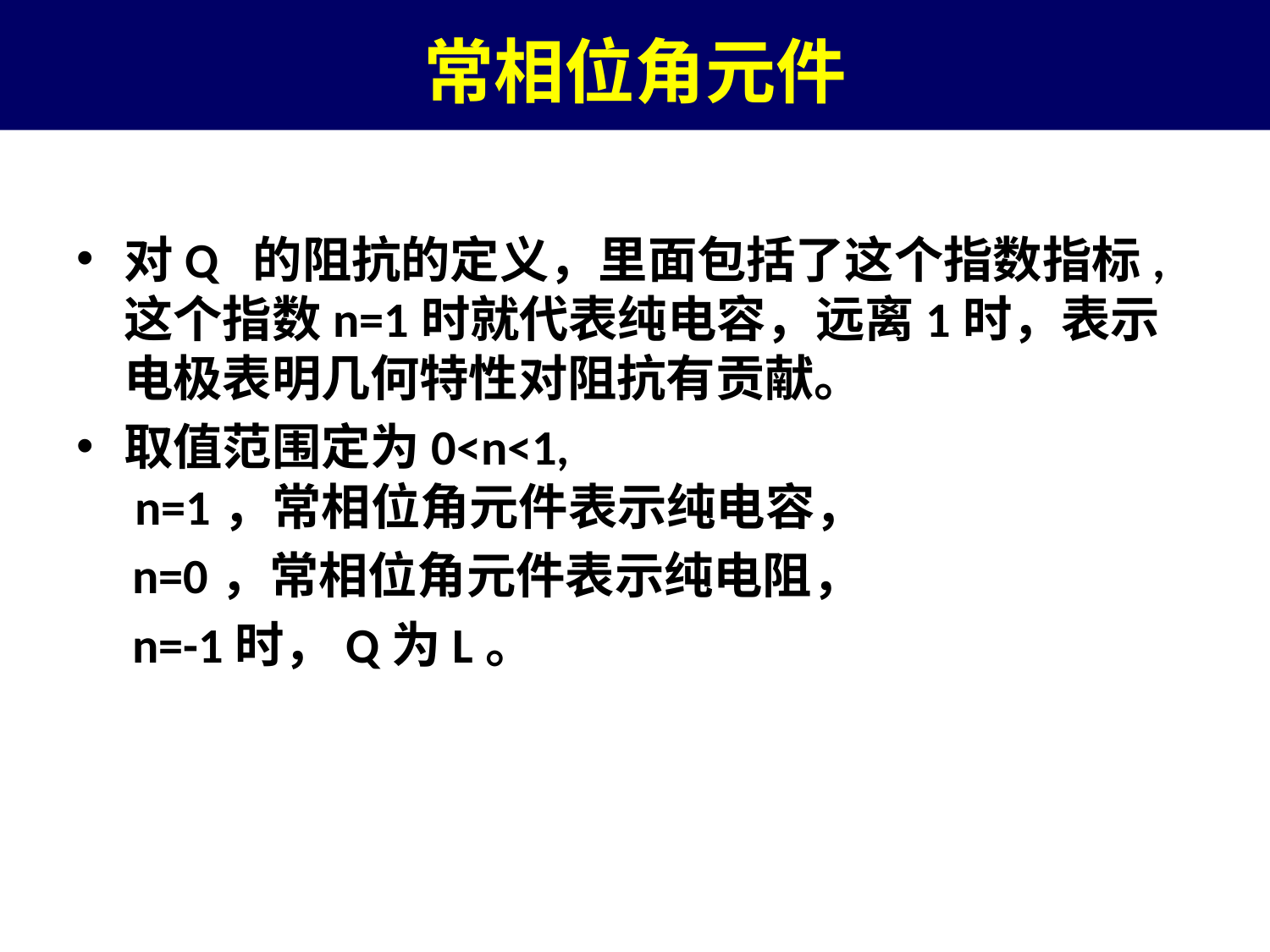

# 常相位角元件
对Q  的阻抗的定义，里面包括了这个指数指标, 这个指数n=1时就代表纯电容，远离1时，表示电极表明几何特性对阻抗有贡献。
取值范围定为0<n<1,
 n=1，常相位角元件表示纯电容，
     n=0，常相位角元件表示纯电阻，
     n=-1时，Q为L。